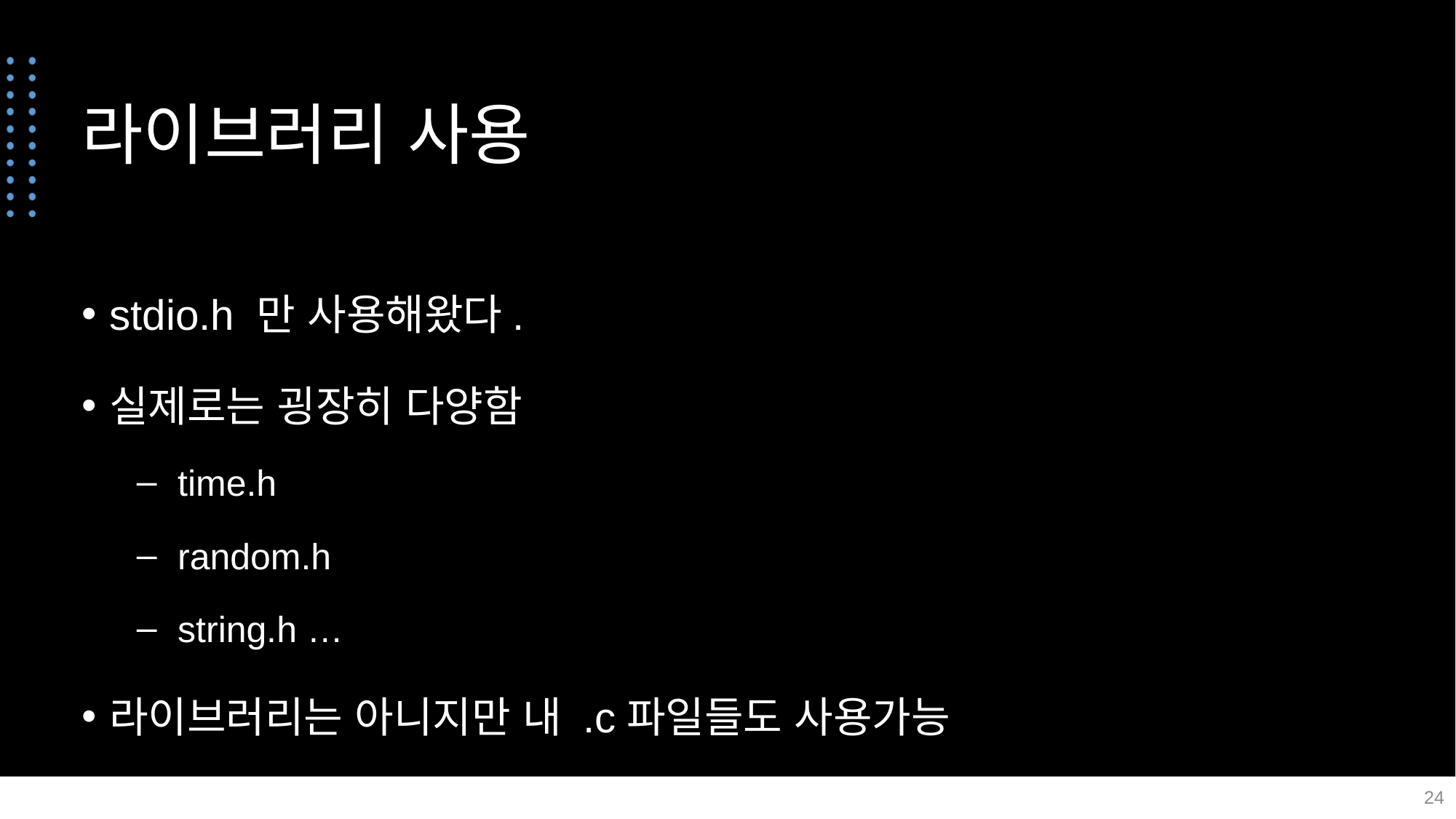

# 라이브러리 사용
stdio.h 만 사용해왔다.
실제로는 굉장히 다양함
time.h
random.h
string.h …
라이브러리는 아니지만 내 .c파일들도 사용가능
24